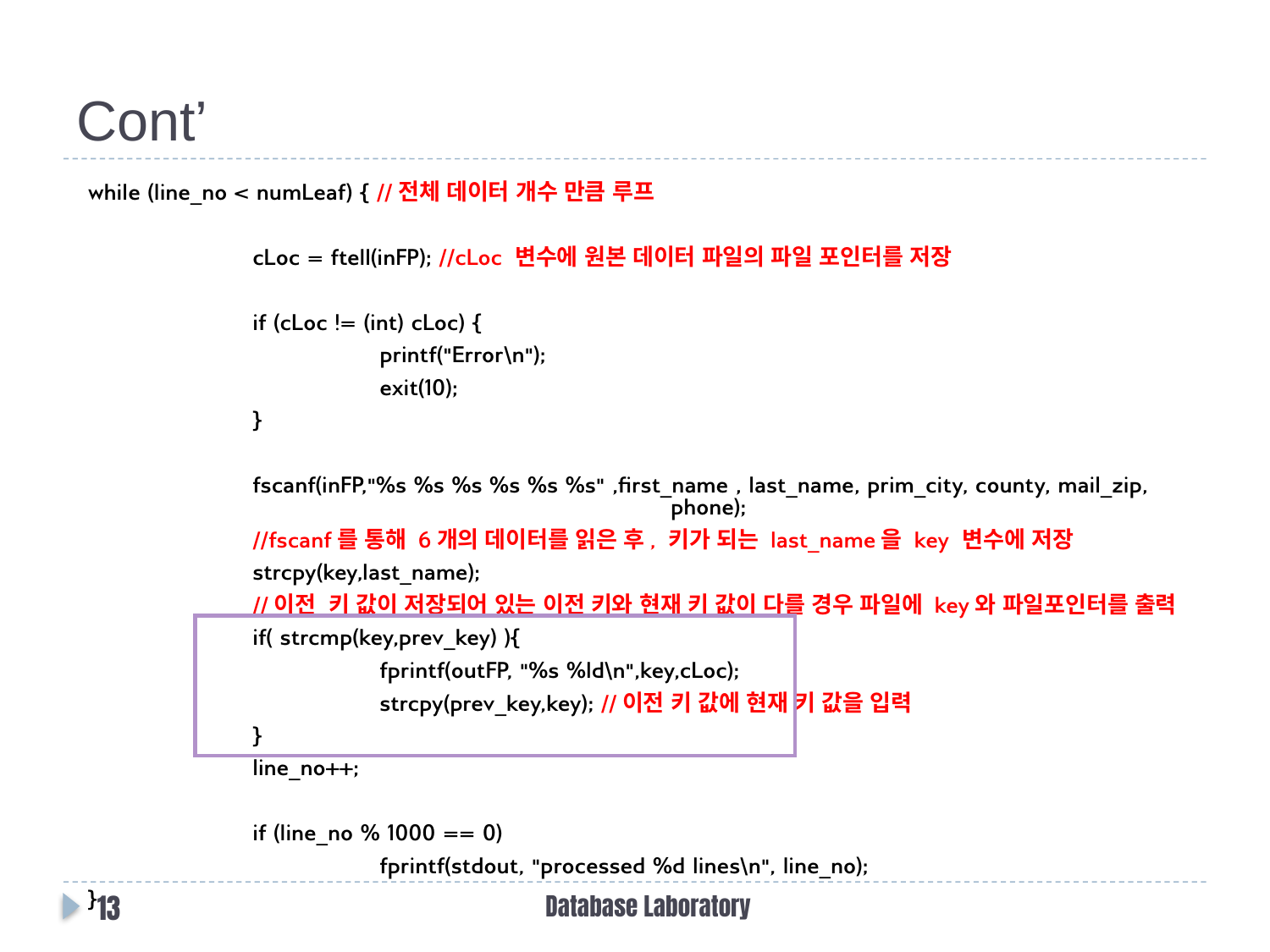

# Cont’
while (line_no < numLeaf) { //전체 데이터 개수 만큼 루프

		cLoc = ftell(inFP); //cLoc 변수에 원본 데이터 파일의 파일 포인터를 저장

		if (cLoc != (int) cLoc) {
			printf("Error\n");
			exit(10);
		}

		fscanf(inFP,"%s %s %s %s %s %s" ,first_name , last_name, prim_city, county, mail_zip, 			   	     phone);
		//fscanf를 통해 6개의 데이터를 읽은 후, 키가 되는 last_name을 key 변수에 저장
		strcpy(key,last_name);
		//이전  키 값이 저장되어 있는 이전 키와 현재 키 값이 다를 경우 파일에 key와 파일포인터를 출력
		if( strcmp(key,prev_key) ){
			fprintf(outFP, "%s %ld\n",key,cLoc);
			strcpy(prev_key,key); //이전 키 값에 현재 키 값을 입력
		}
		line_no++;

		if (line_no % 1000 == 0)
			fprintf(stdout, "processed %d lines\n", line_no);
}